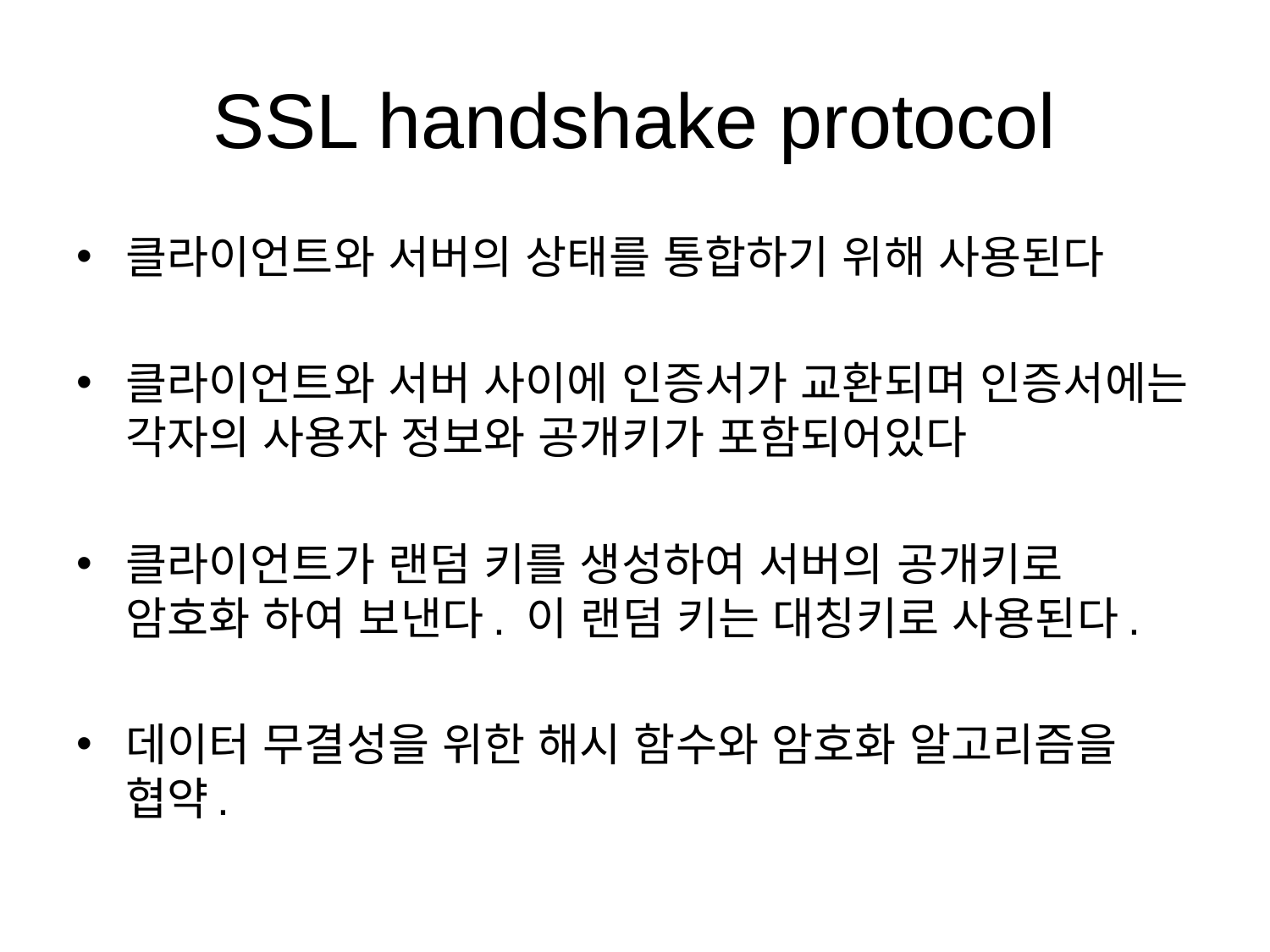

# SSL handshake protocol
클라이언트와 서버의 상태를 통합하기 위해 사용된다

클라이언트와 서버 사이에 인증서가 교환되며 인증서에는 각자의 사용자 정보와 공개키가 포함되어있다

클라이언트가 랜덤 키를 생성하여 서버의 공개키로 암호화 하여 보낸다. 이 랜덤 키는 대칭키로 사용된다.

데이터 무결성을 위한 해시 함수와 암호화 알고리즘을 협약.